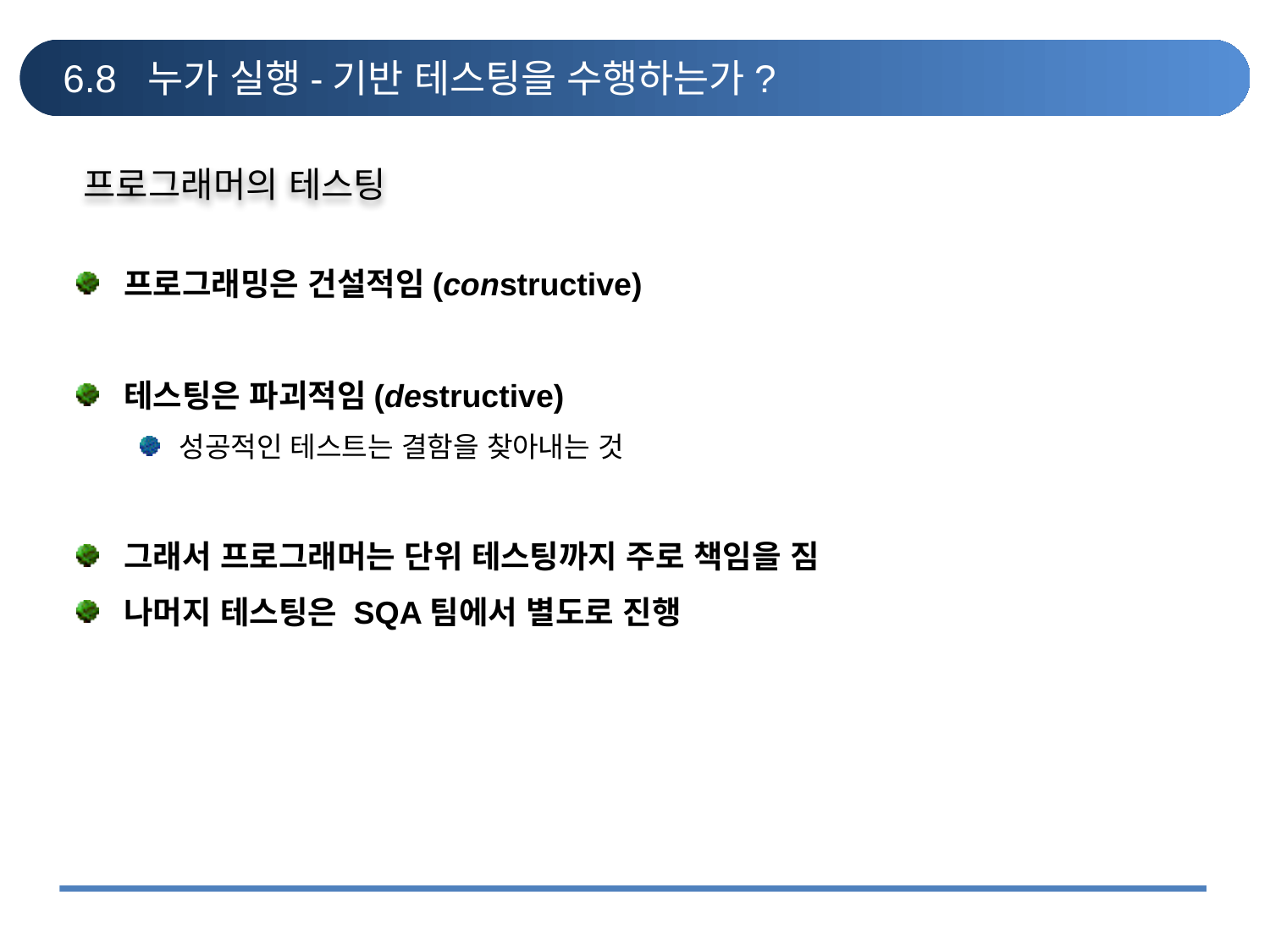

# 6.8  누가 실행-기반 테스팅을 수행하는가?
프로그래머의 테스팅
프로그래밍은 건설적임(constructive)

테스팅은 파괴적임(destructive)
성공적인 테스트는 결함을 찾아내는 것

그래서 프로그래머는 단위 테스팅까지 주로 책임을 짐
나머지 테스팅은 SQA팀에서 별도로 진행